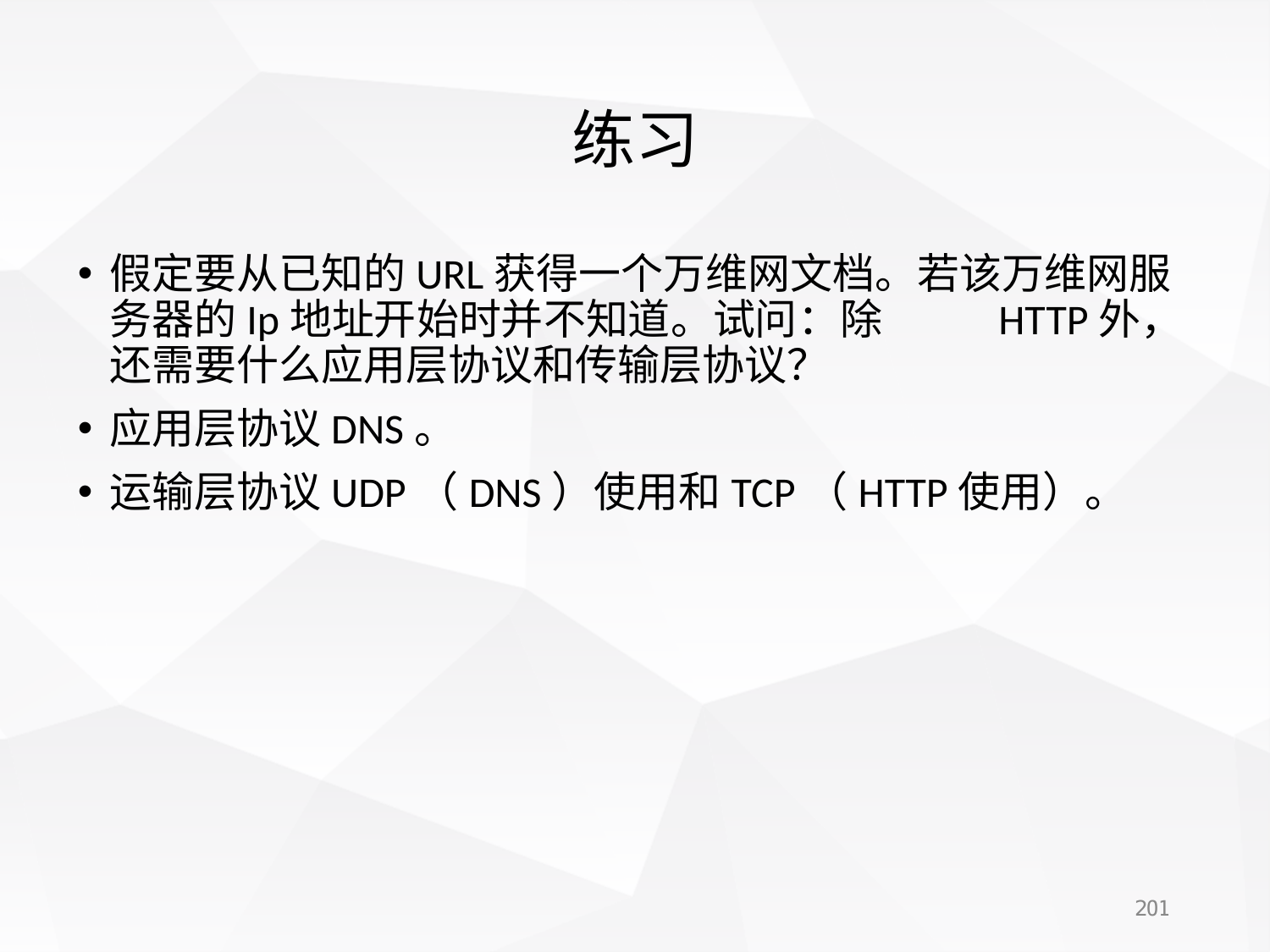

# 练习
假定要从已知的URL获得一个万维网文档。若该万维网服务器的Ip地址开始时并不知道。试问：除	HTTP外，还需要什么应用层协议和传输层协议？
应用层协议DNS。
运输层协议UDP（DNS）使用和TCP（HTTP使用）。
201